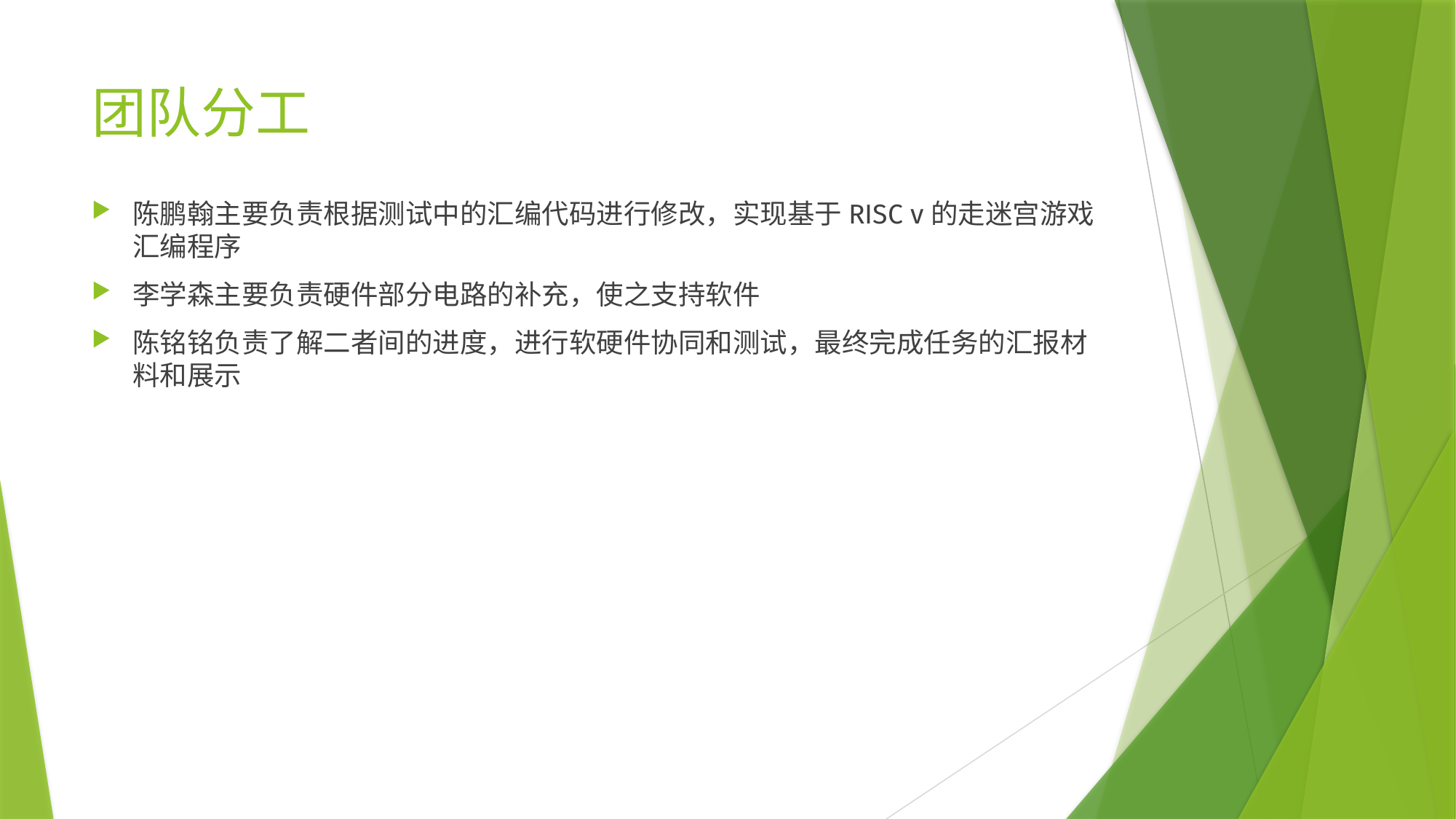

# 团队分工
陈鹏翰主要负责根据测试中的汇编代码进行修改，实现基于RISC v的走迷宫游戏汇编程序
李学森主要负责硬件部分电路的补充，使之支持软件
陈铭铭负责了解二者间的进度，进行软硬件协同和测试，最终完成任务的汇报材料和展示